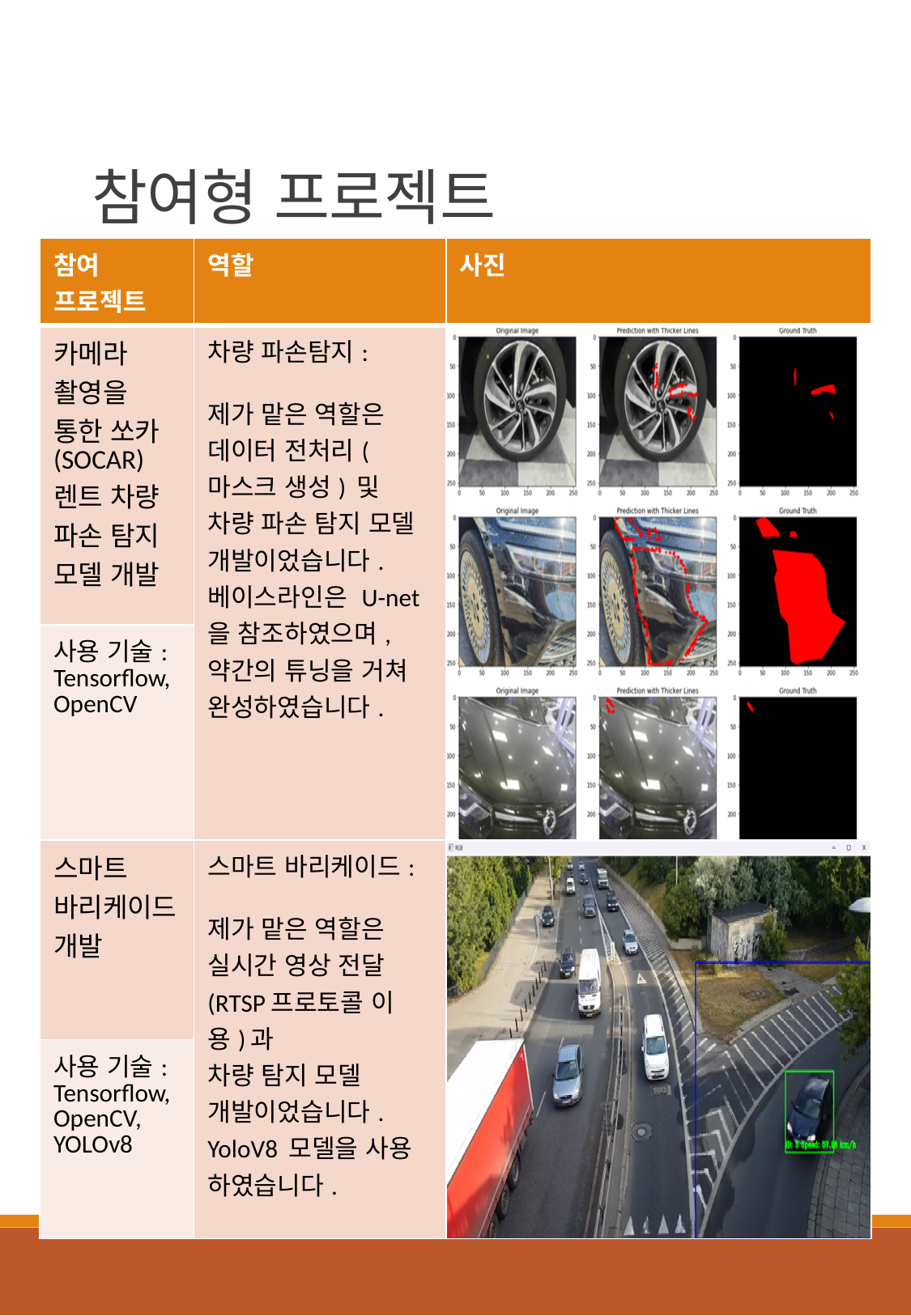

# 참여형 프로젝트
| 참여 프로젝트 | 역할 | 사진 |
| --- | --- | --- |
| 카메라 촬영을 통한 쏘카(SOCAR) 렌트 차량 파손 탐지 모델 개발 | 차량 파손탐지: 제가 맡은 역할은 데이터 전처리(마스크 생성) 및 차량 파손 탐지 모델 개발이었습니다. 베이스라인은 U-net을 참조하였으며, 약간의 튜닝을 거쳐 완성하였습니다. |  |
| 사용 기술: Tensorflow, OpenCV |  |  |
| 스마트 바리케이드 개발 | 스마트 바리케이드: 제가 맡은 역할은 실시간 영상 전달 (RTSP프로토콜 이용)과 차량 탐지 모델 개발이었습니다. YoloV8 모델을 사용 하였습니다. |  |
| 사용 기술: Tensorflow, OpenCV, YOLOv8 |  |  |